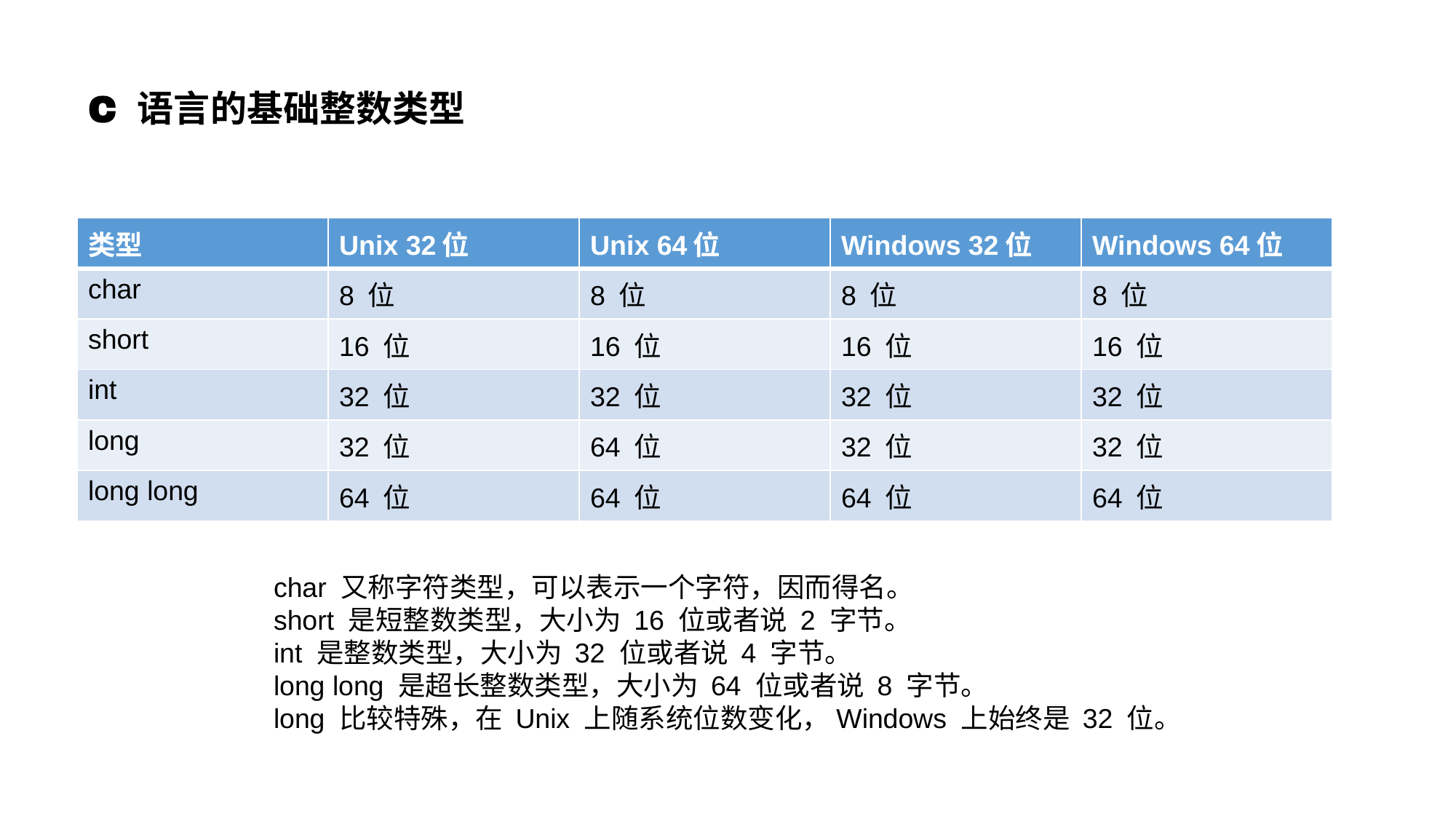

# C 语言的基础整数类型
| 类型 | Unix 32位 | Unix 64位 | Windows 32位 | Windows 64位 |
| --- | --- | --- | --- | --- |
| char | 8 位 | 8 位 | 8 位 | 8 位 |
| short | 16 位 | 16 位 | 16 位 | 16 位 |
| int | 32 位 | 32 位 | 32 位 | 32 位 |
| long | 32 位 | 64 位 | 32 位 | 32 位 |
| long long | 64 位 | 64 位 | 64 位 | 64 位 |
char 又称字符类型，可以表示一个字符，因而得名。
short 是短整数类型，大小为 16 位或者说 2 字节。
int 是整数类型，大小为 32 位或者说 4 字节。
long long 是超长整数类型，大小为 64 位或者说 8 字节。
long 比较特殊，在 Unix 上随系统位数变化，Windows 上始终是 32 位。